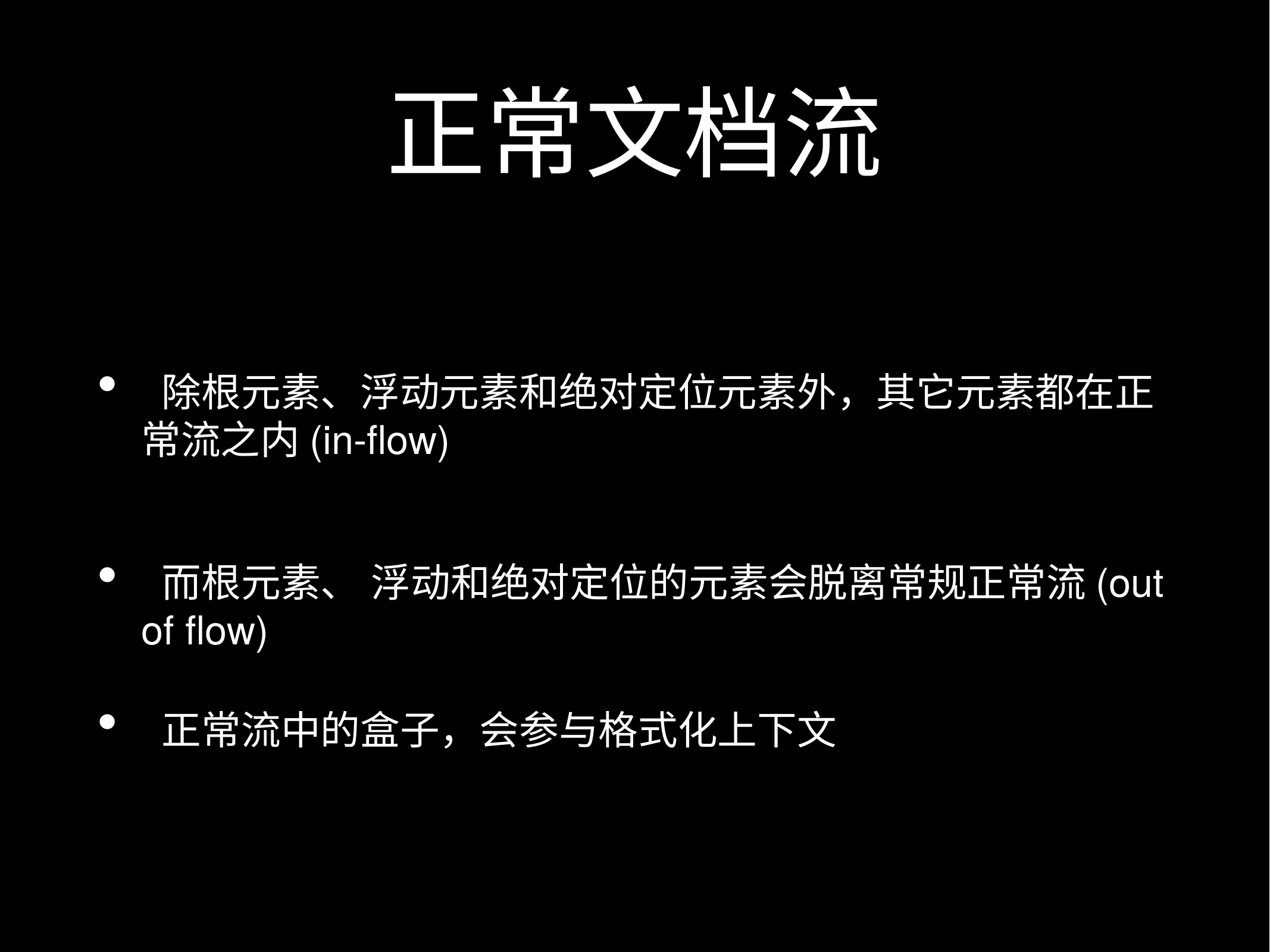

# 正常文档流
 除根元素、浮动元素和绝对定位元素外，其它元素都在正常流之内(in-flow)

 而根元素、 浮动和绝对定位的元素会脱离常规正常流(out of flow)
 正常流中的盒子，会参与格式化上下文